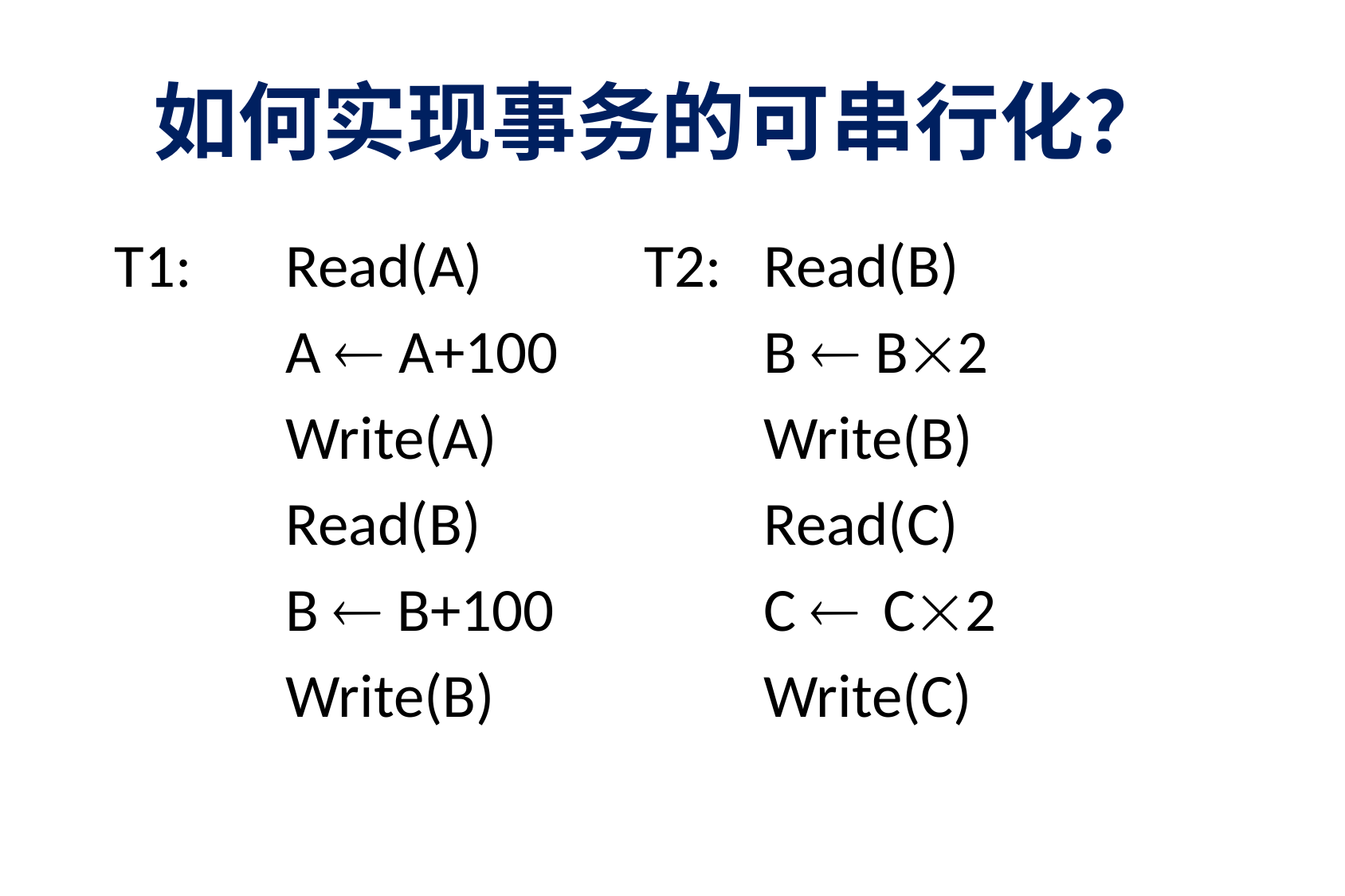

# 如何实现事务的可串行化？
T1:	Read(A)		T2:	Read(B)
		A ← A+100		B ← B×2
		Write(A)			Write(B)
		Read(B)			Read(C)
		B ← B+100		C ←	C×2
		Write(B)			Write(C)